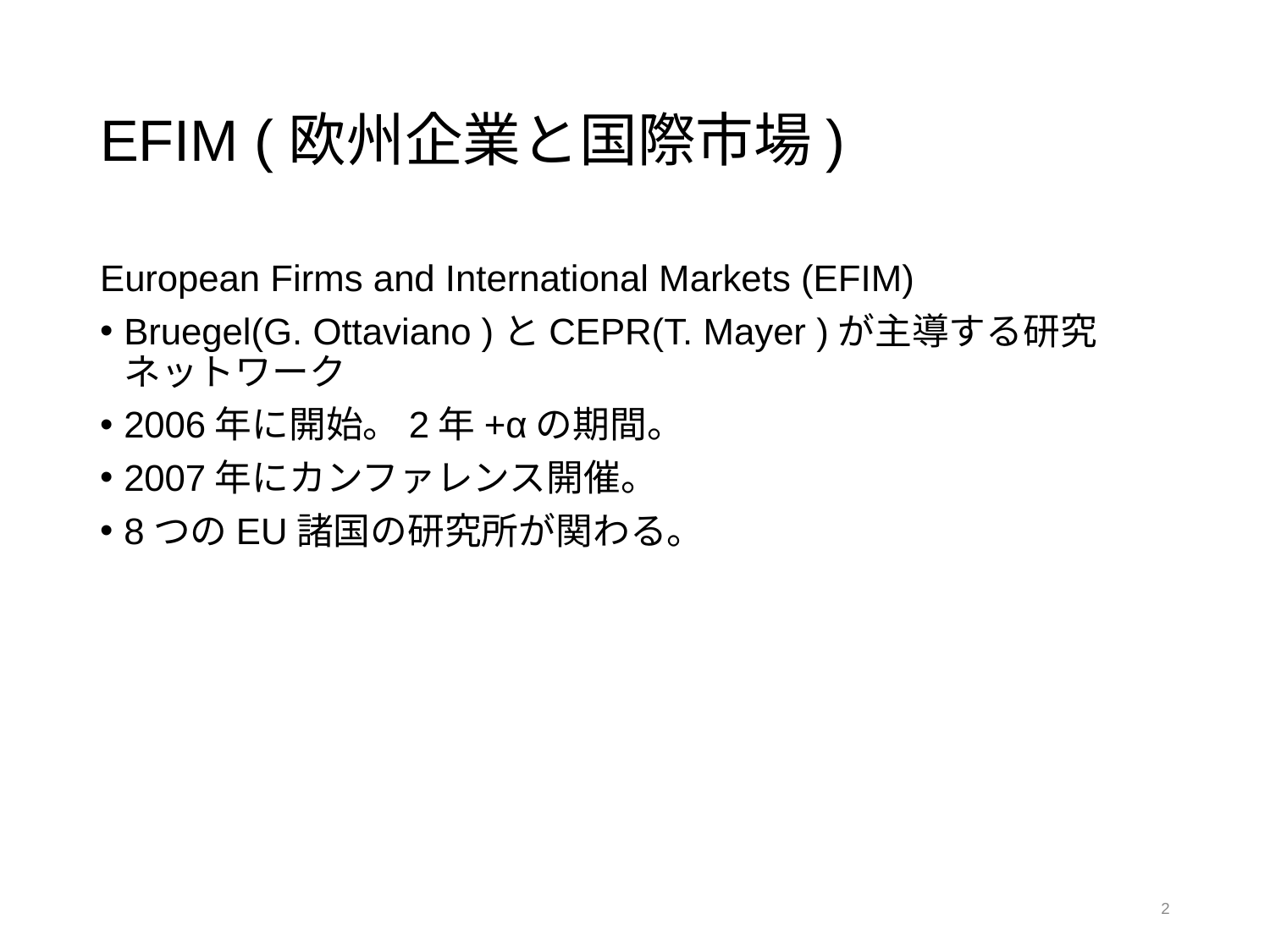

# EFIM (欧州企業と国際市場)
European Firms and International Markets (EFIM)
Bruegel(G. Ottaviano )とCEPR(T. Mayer )が主導する研究ネットワーク
2006年に開始。2年+αの期間。
2007年にカンファレンス開催。
8つのEU諸国の研究所が関わる。
2